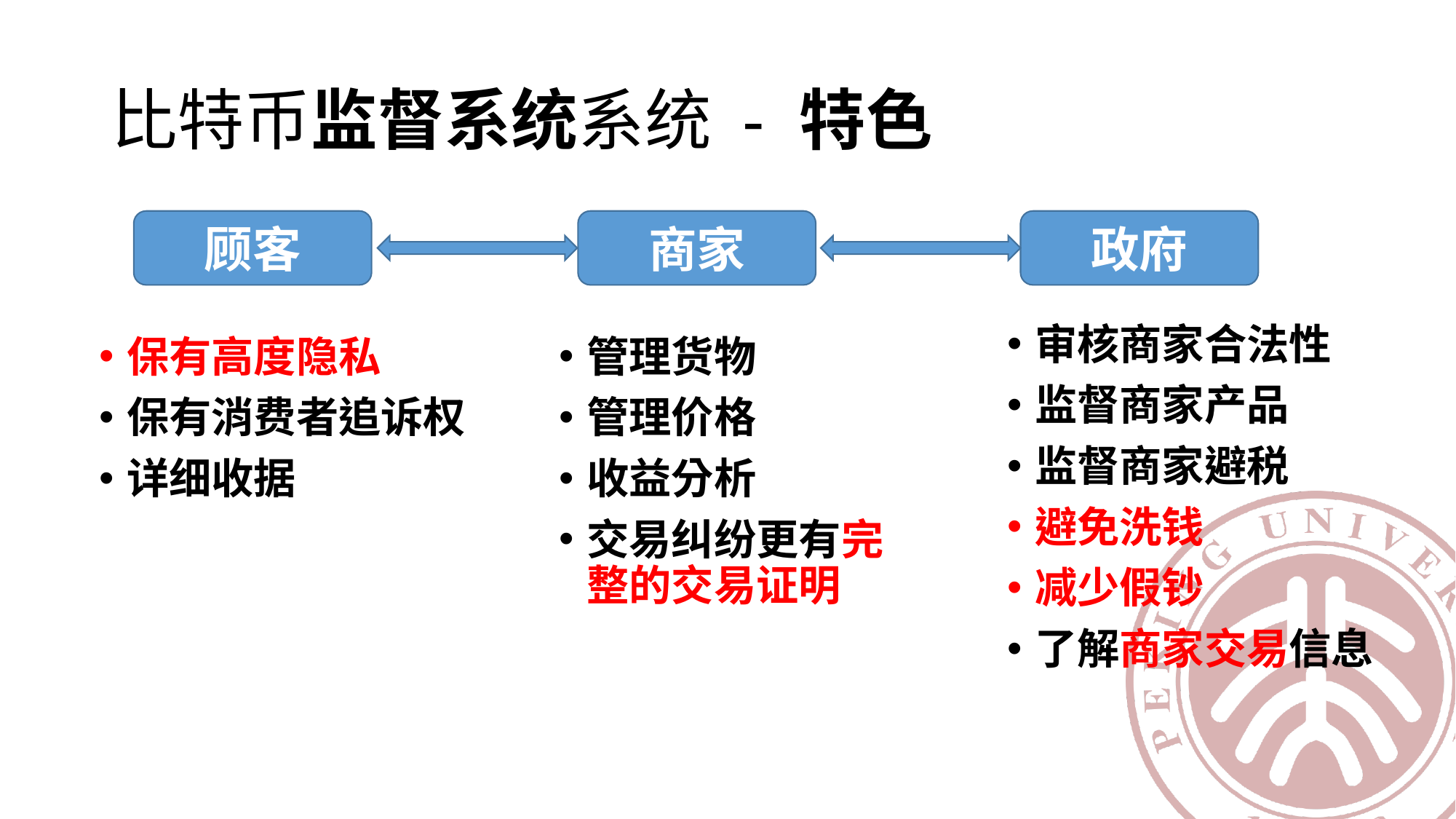

# 比特币监督系统系统 - 特色
商家
政府
顾客

审核商家合法性
监督商家产品
监督商家避税
避免洗钱
减少假钞
了解商家交易信息
管理货物
管理价格
收益分析
交易纠纷更有完整的交易证明
保有高度隐私
保有消费者追诉权
详细收据